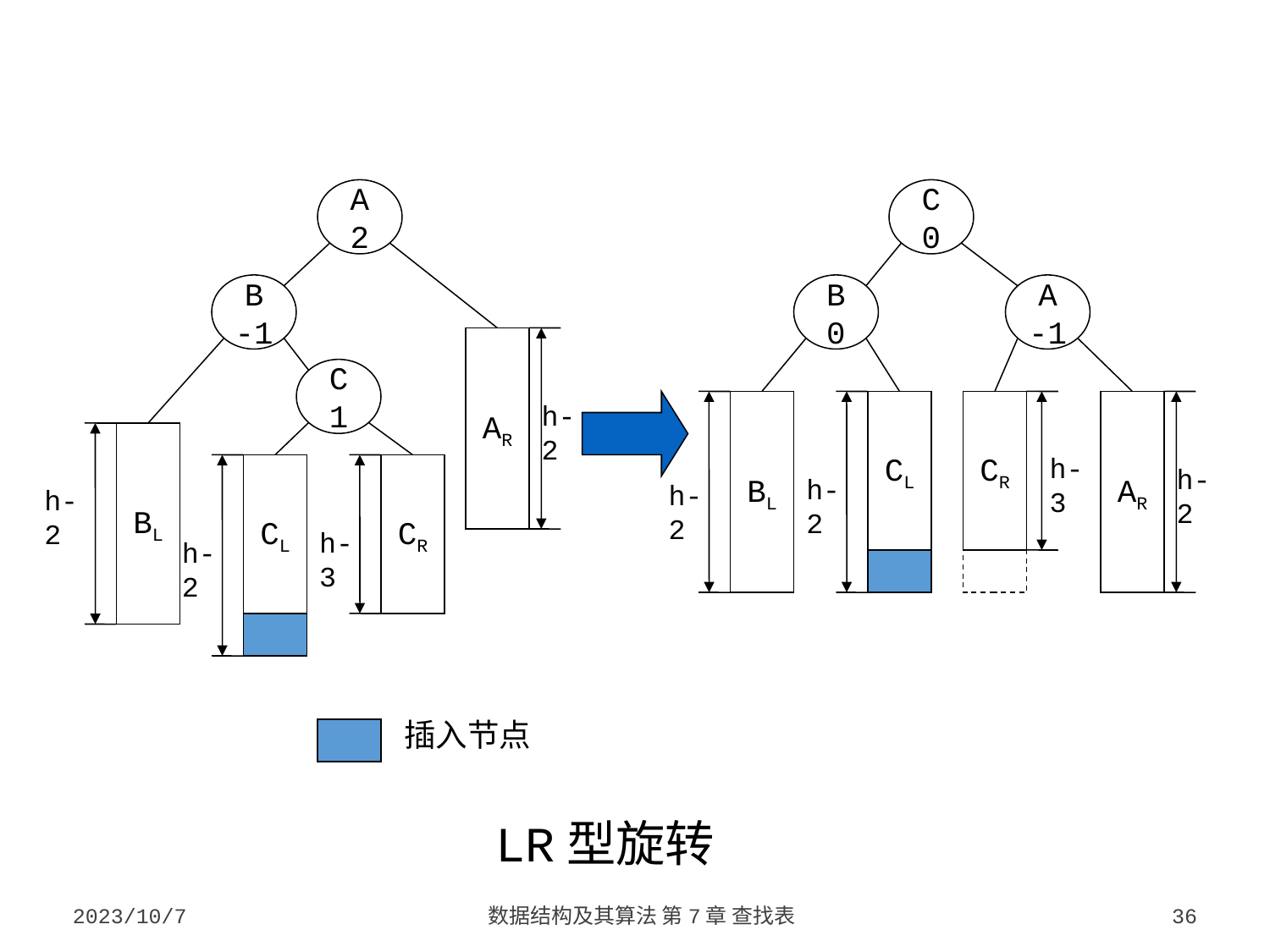

A
2
C
0
B
-1
B
0
A
-1
AR

C
1
h-2

BL

CL
CR

AR

BL
h-3

CL

CR
h-2
h-2
h-2
h-2
h-3
h-2

插入节点

LR型旋转
2023/10/7
数据结构及其算法 第7章 查找表
36